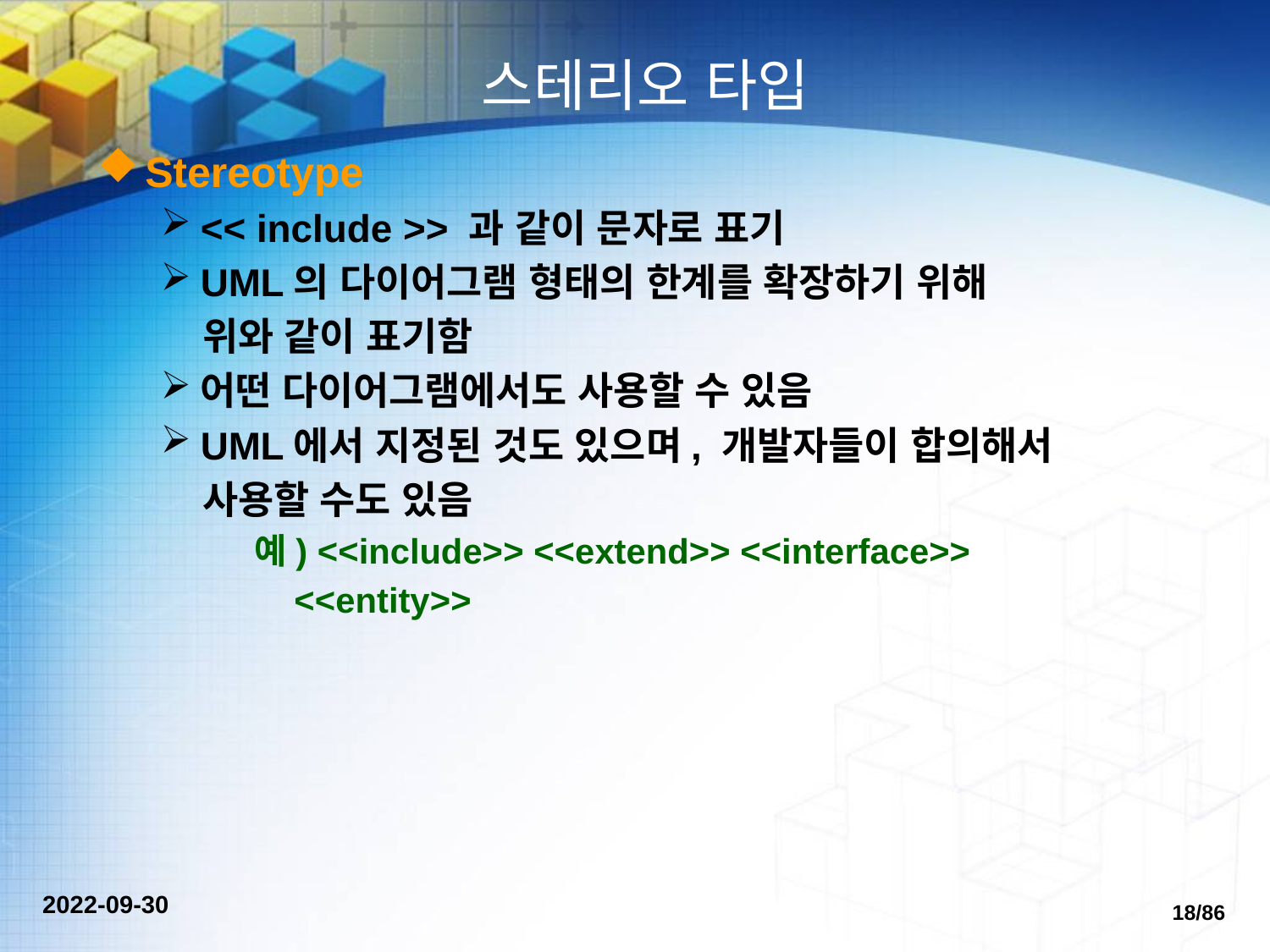

# 스테리오 타입
Stereotype
<< include >> 과 같이 문자로 표기
UML의 다이어그램 형태의 한계를 확장하기 위해
   위와 같이 표기함
어떤 다이어그램에서도 사용할 수 있음
UML에서 지정된 것도 있으며, 개발자들이 합의해서
   사용할 수도 있음
   예) <<include>> <<extend>> <<interface>>
        <<entity>>

2022-09-30
18/86